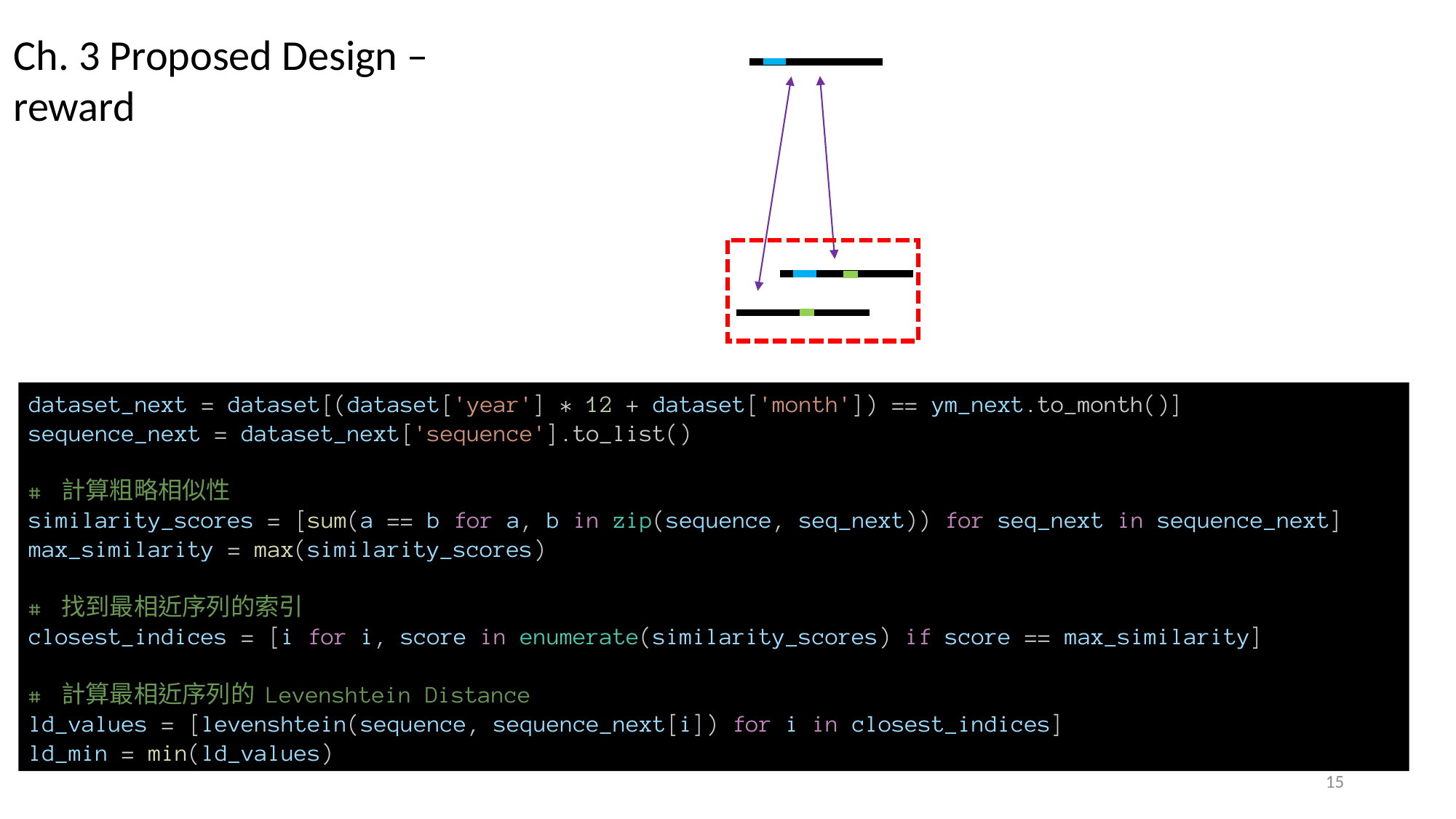

Ch. 3 Proposed Design –
reward

dataset_next = dataset[(dataset['year'] * 12 + dataset['month']) == ym_next.to_month()]
sequence_next = dataset_next['sequence'].to_list()
# 計算粗略相似性
similarity_scores = [sum(a == b for a, b in zip(sequence, seq_next)) for seq_next in sequence_next]
max_similarity = max(similarity_scores)
# 找到最相近序列的索引
closest_indices = [i for i, score in enumerate(similarity_scores) if score == max_similarity]
# 計算最相近序列的 Levenshtein Distance
ld_values = [levenshtein(sequence, sequence_next[i]) for i in closest_indices]
ld_min = min(ld_values)
15